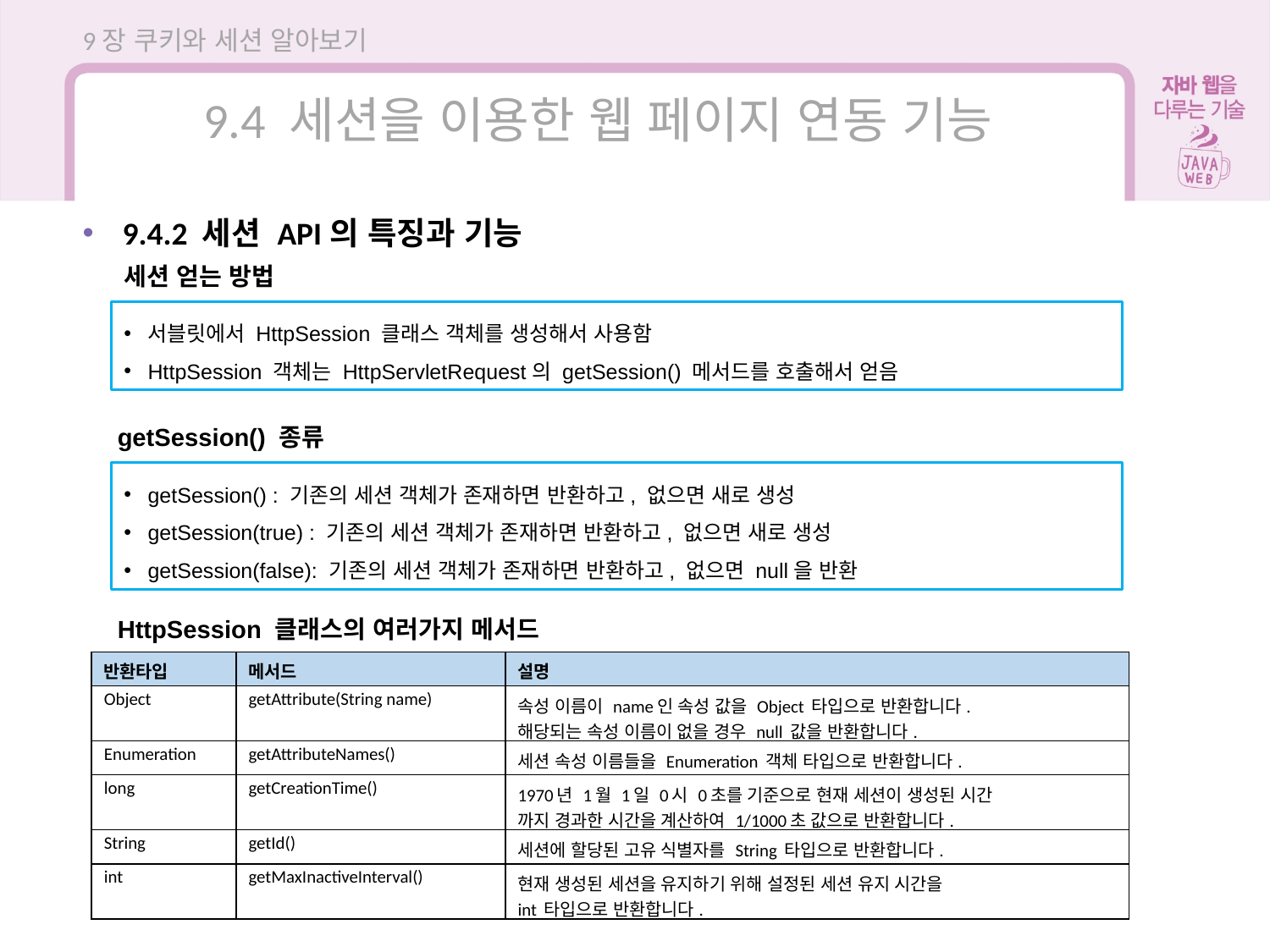

9장 쿠키와 세션 알아보기
9.4 세션을 이용한 웹 페이지 연동 기능
9.4.2 세션 API의 특징과 기능
세션 얻는 방법
서블릿에서 HttpSession 클래스 객체를 생성해서 사용함
HttpSession 객체는 HttpServletRequest의 getSession() 메서드를 호출해서 얻음
getSession() 종류
getSession() : 기존의 세션 객체가 존재하면 반환하고, 없으면 새로 생성
getSession(true) : 기존의 세션 객체가 존재하면 반환하고, 없으면 새로 생성
getSession(false): 기존의 세션 객체가 존재하면 반환하고, 없으면 null을 반환
HttpSession 클래스의 여러가지 메서드
| 반환타입 | 메서드 | 설명 |
| --- | --- | --- |
| Object | getAttribute(String name) | 속성 이름이 name인 속성 값을 Object 타입으로 반환합니다. 해당되는 속성 이름이 없을 경우 null 값을 반환합니다. |
| Enumeration | getAttributeNames() | 세션 속성 이름들을 Enumeration 객체 타입으로 반환합니다. |
| long | getCreationTime() | 1970년 1월 1일 0시 0초를 기준으로 현재 세션이 생성된 시간 까지 경과한 시간을 계산하여 1/1000초 값으로 반환합니다. |
| String | getId() | 세션에 할당된 고유 식별자를 String 타입으로 반환합니다. |
| int | getMaxInactiveInterval() | 현재 생성된 세션을 유지하기 위해 설정된 세션 유지 시간을 int 타입으로 반환합니다. |